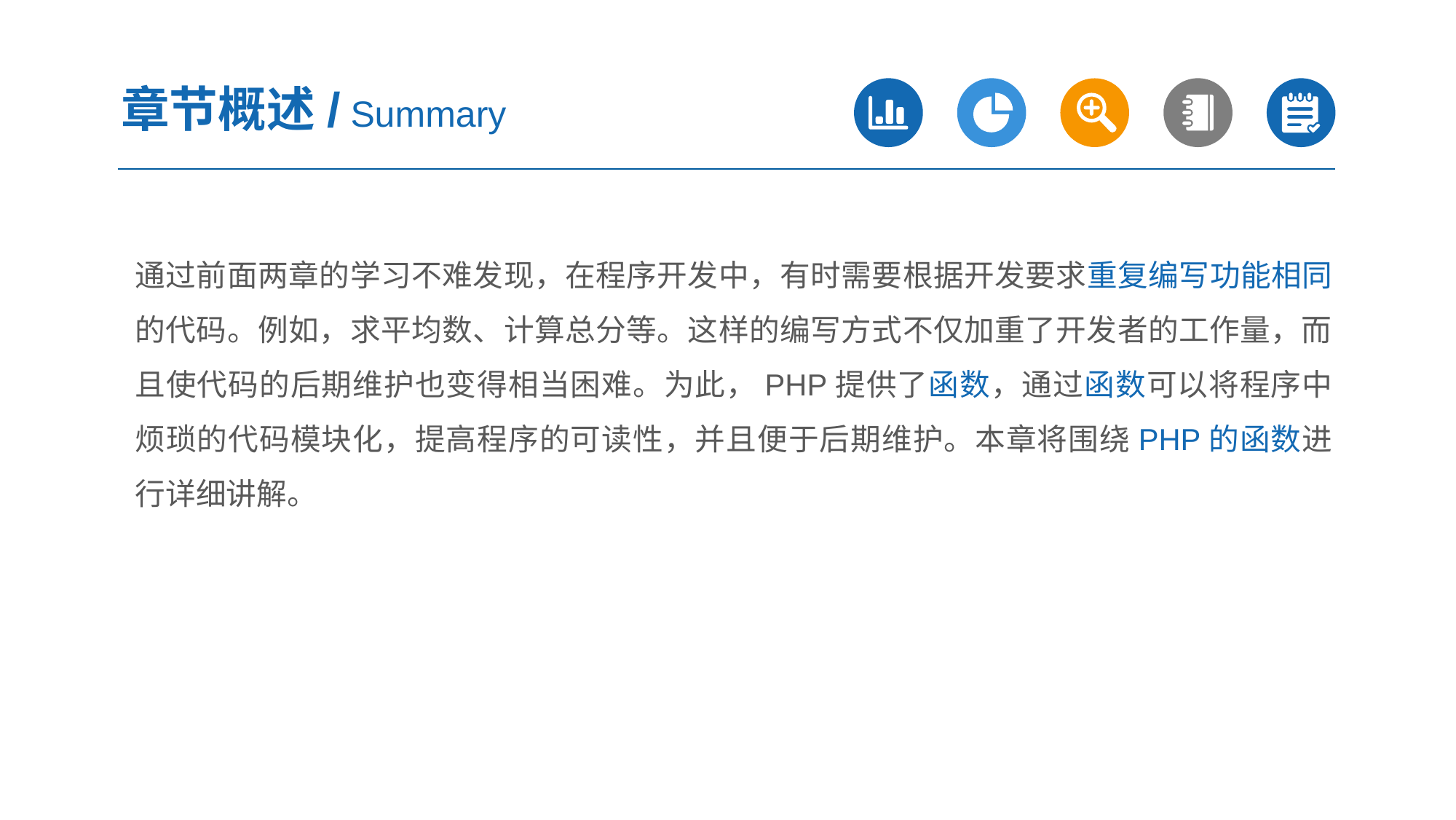

章节概述/ Summary
通过前面两章的学习不难发现，在程序开发中，有时需要根据开发要求重复编写功能相同的代码。例如，求平均数、计算总分等。这样的编写方式不仅加重了开发者的工作量，而且使代码的后期维护也变得相当困难。为此，PHP提供了函数，通过函数可以将程序中烦琐的代码模块化，提高程序的可读性，并且便于后期维护。本章将围绕PHP的函数进行详细讲解。